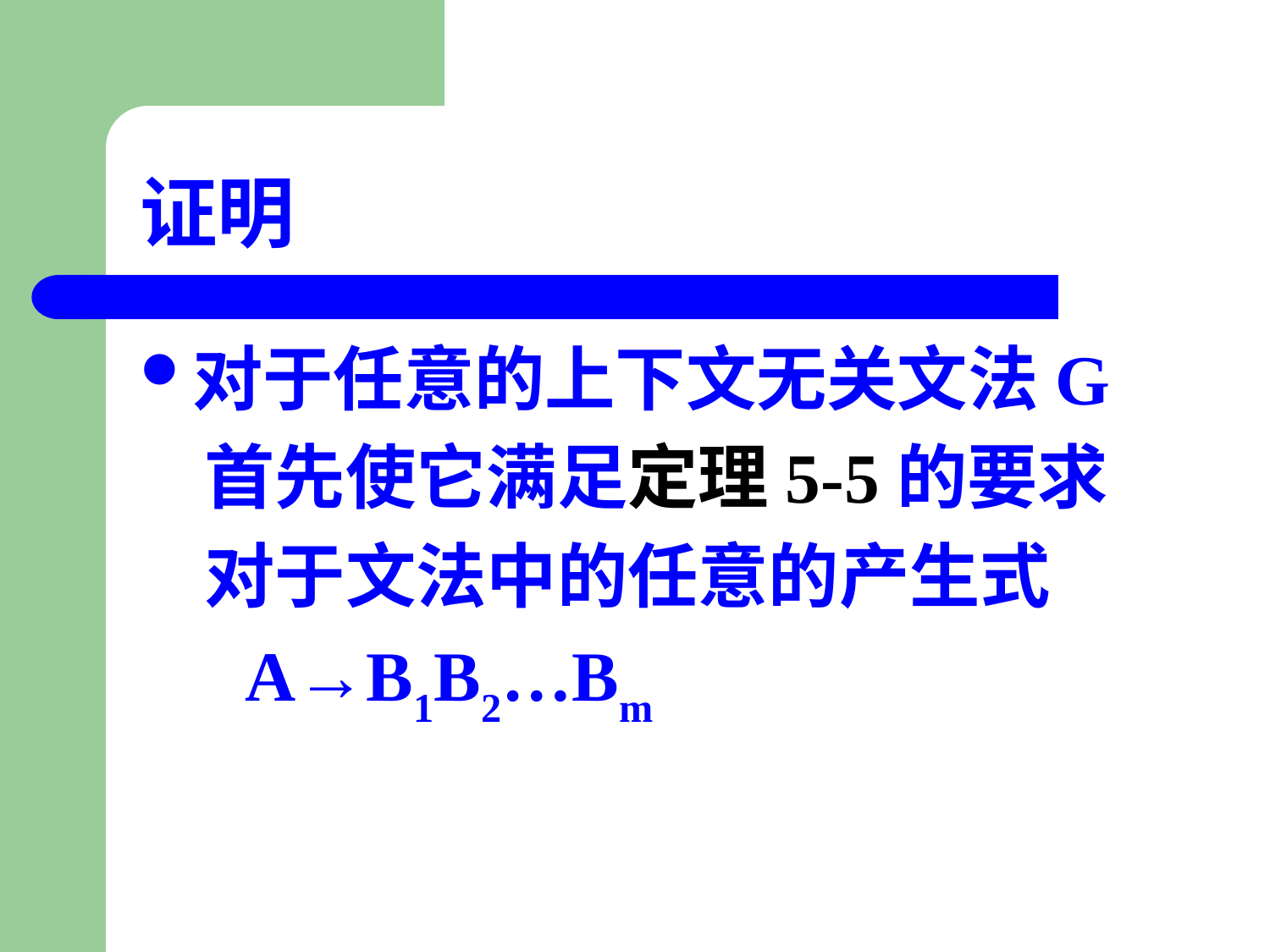

# 证明
对于任意的上下文无关文法G
   首先使它满足定理5-5的要求
   对于文法中的任意的产生式
      A→B1B2…Bm